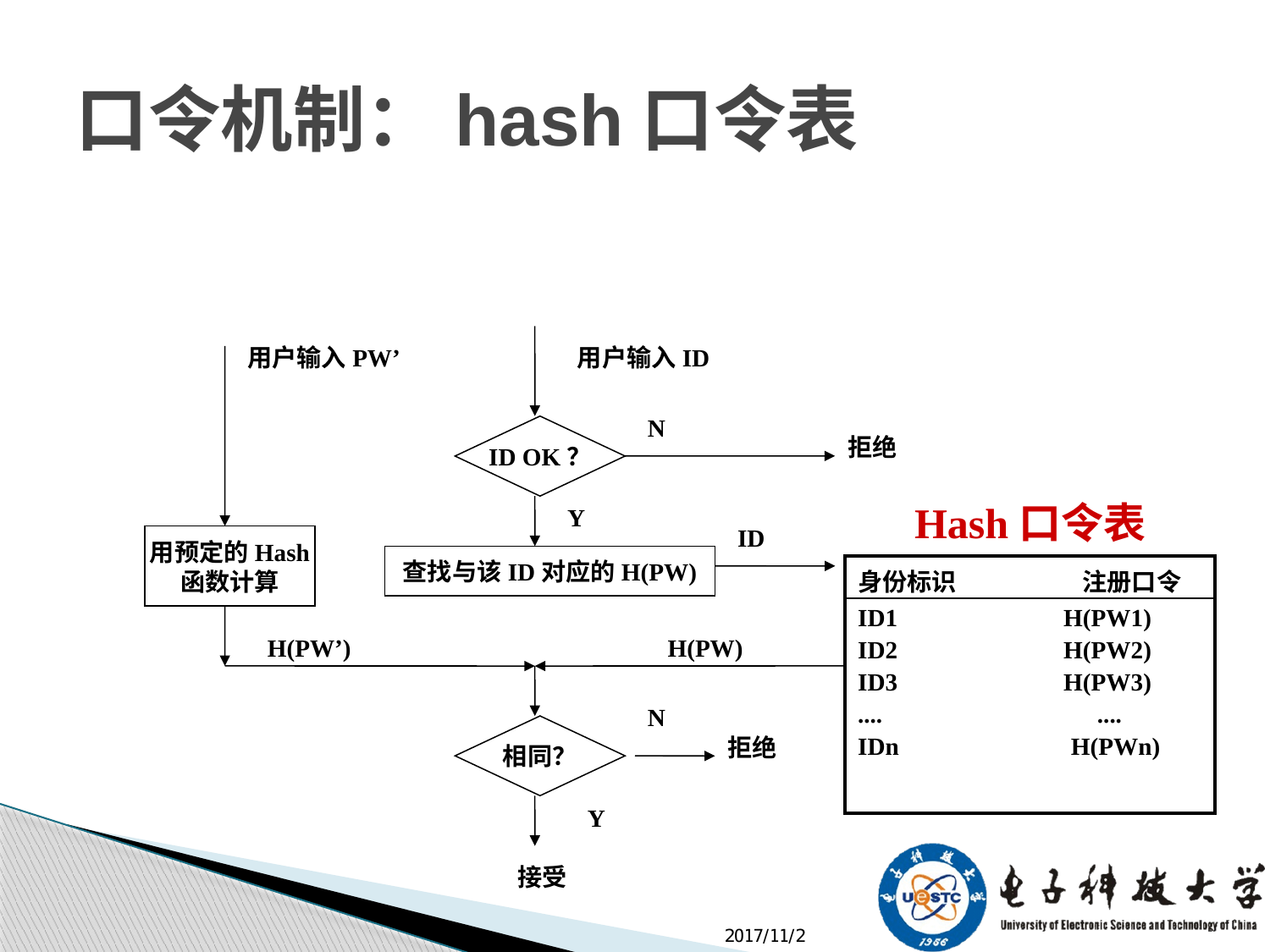

# 口令机制：hash口令表

用户输入PW’
用户输入ID

N
ID OK？
拒绝

Hash口令表

Y
ID
用预定的Hash
函数计算
查找与该ID对应的H(PW)
| 身份标识 注册口令 |
| --- |
| ID1 H(PW1) ID2 H(PW2) ID3 H(PW3) .... .... IDn H(PWn) |

H(PW’)
H(PW)

N
相同？
拒绝

Y
接受
2017/11/2